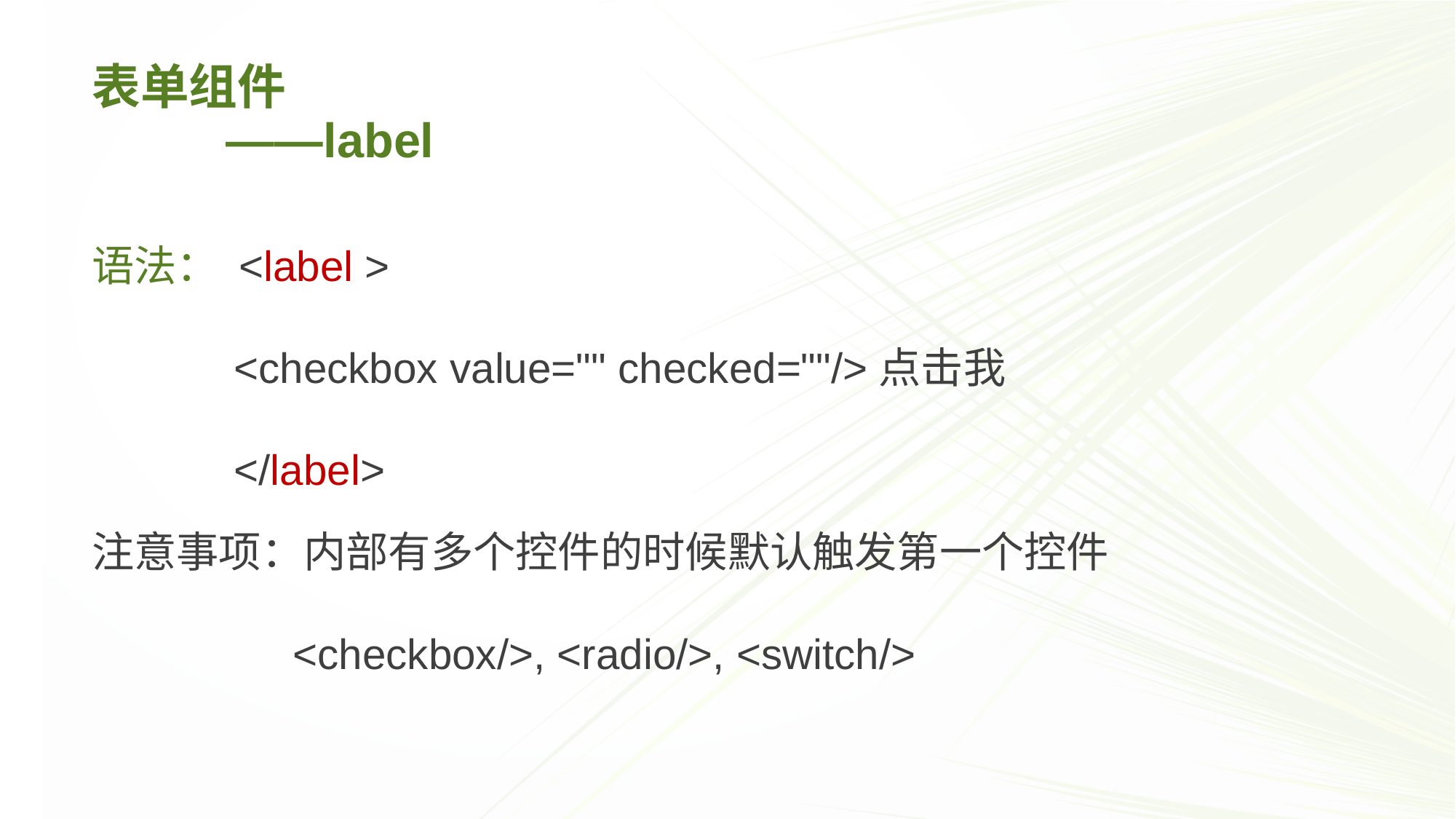

语法： <label >
            <checkbox value="" checked=""/>点击我
            </label>

表单组件
          ——label
注意事项：内部有多个控件的时候默认触发第一个控件
                 <checkbox/>, <radio/>, <switch/>